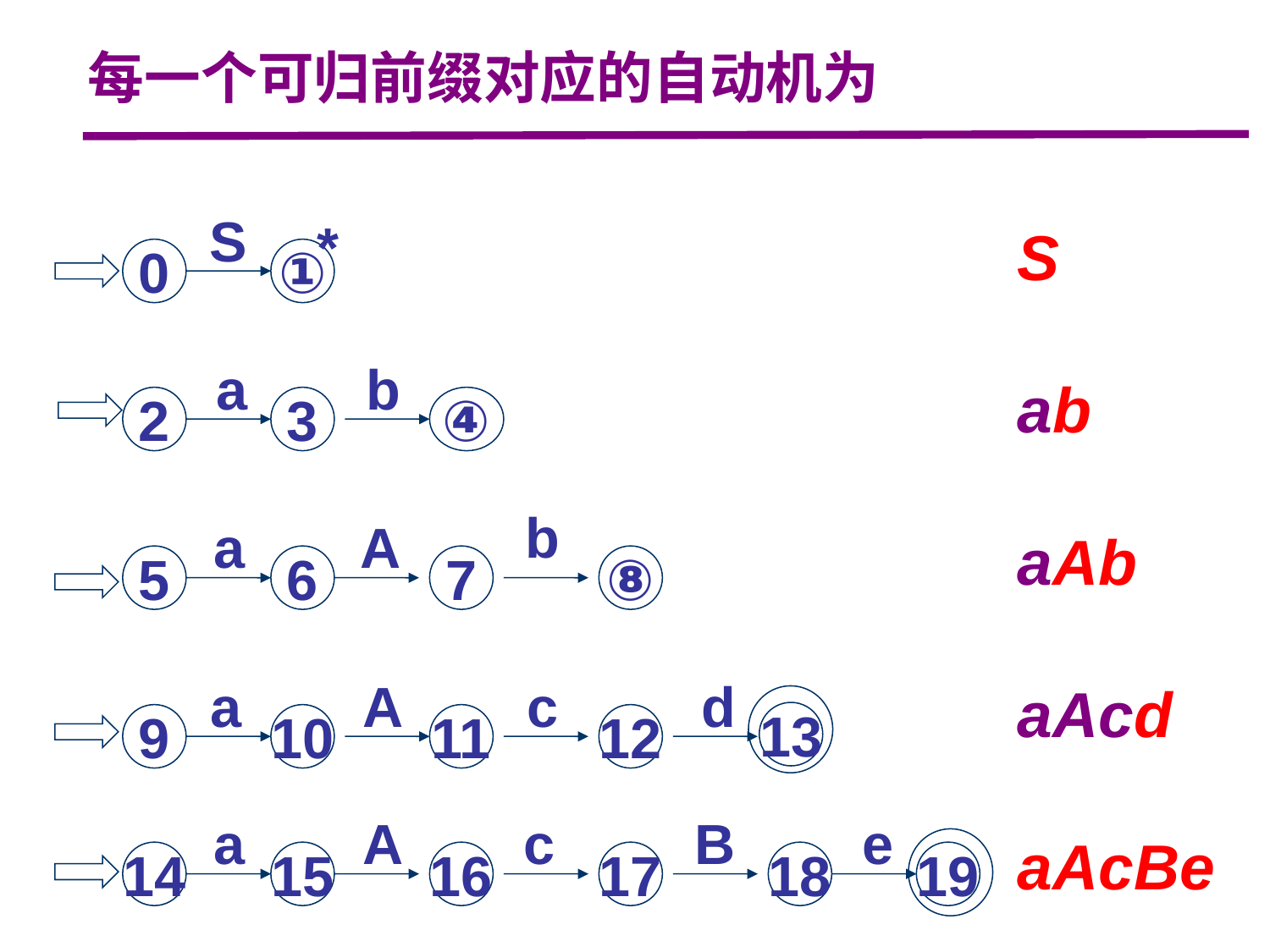

每一个可归前缀对应的自动机为
S
*
S

ab

aAb

aAcd

aAcBe
0
①

a
b
2
3
④

b
a
A
5
6
7
⑧

a
A
c
d

13
9
10
11
12

a
A
c
B
e

14
15
16
17
18
19